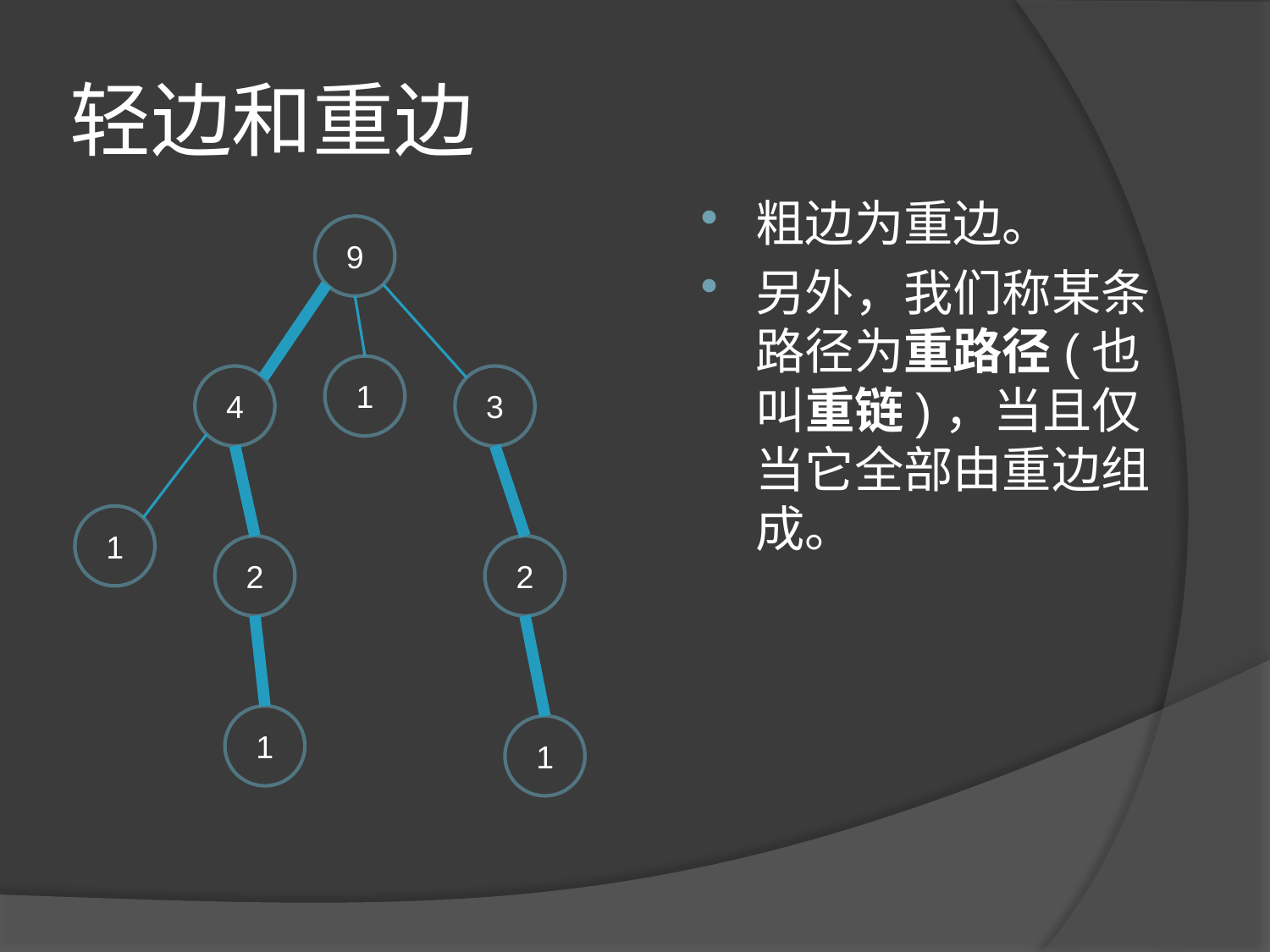

# 轻边和重边
粗边为重边。
另外，我们称某条路径为重路径(也叫重链)，当且仅当它全部由重边组成。
9
1
4
3
1
2
2
1
1